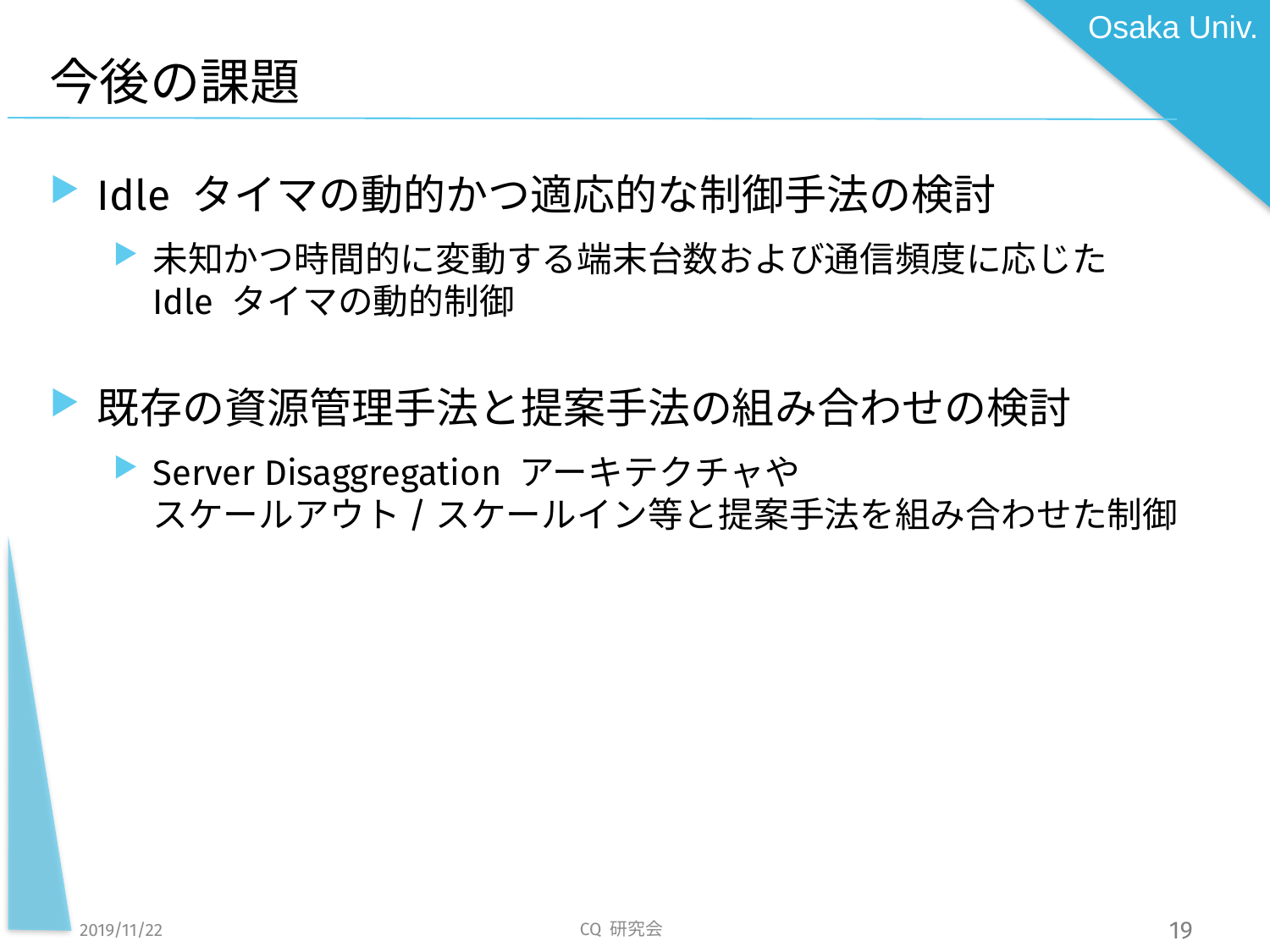

# 今後の課題
Idle タイマの動的かつ適応的な制御手法の検討
未知かつ時間的に変動する端末台数および通信頻度に応じた
Idle タイマの動的制御
既存の資源管理手法と提案手法の組み合わせの検討
Server Disaggregation アーキテクチャや
スケールアウト/スケールイン等と提案手法を組み合わせた制御
CQ 研究会
2019/11/22
19